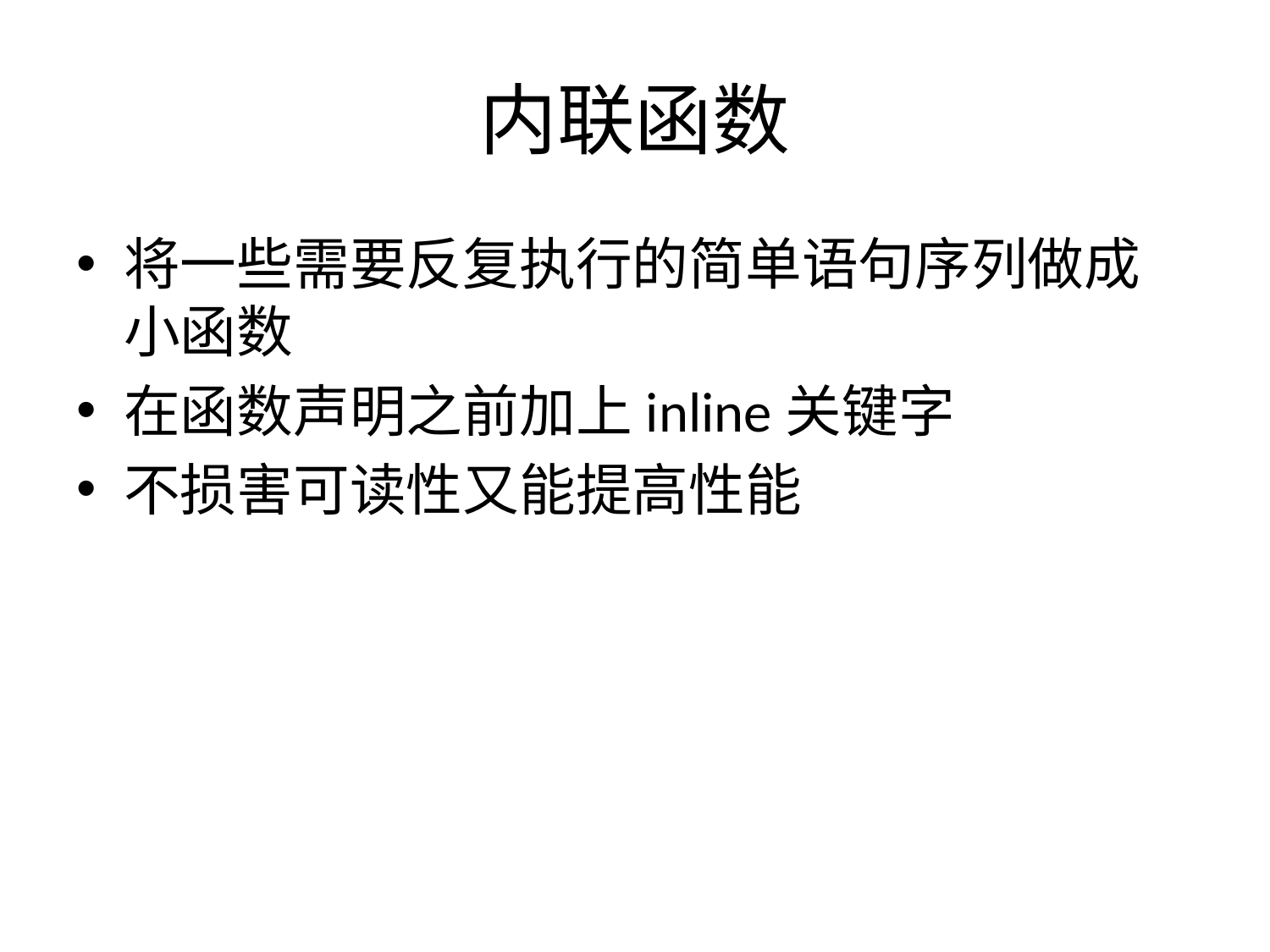

# 内联函数
将一些需要反复执行的简单语句序列做成小函数
在函数声明之前加上inline关键字
不损害可读性又能提高性能